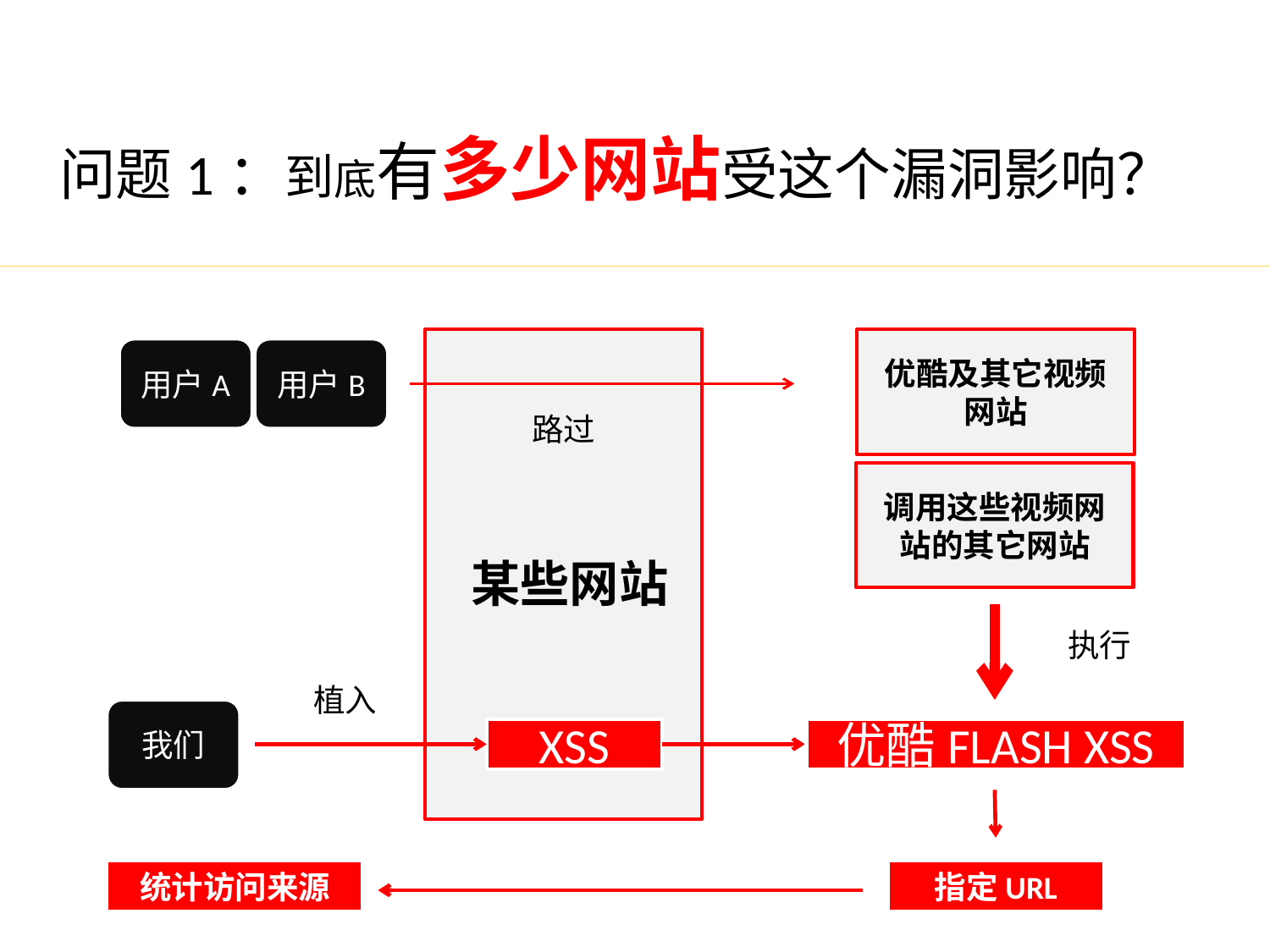

问题1：到底有多少网站受这个漏洞影响？

优酷及其它视频网站
用户A
用户B
路过
调用这些视频网站的其它网站
某些网站
执行
植入
我们
XSS
优酷FLASH XSS
统计访问来源
指定URL